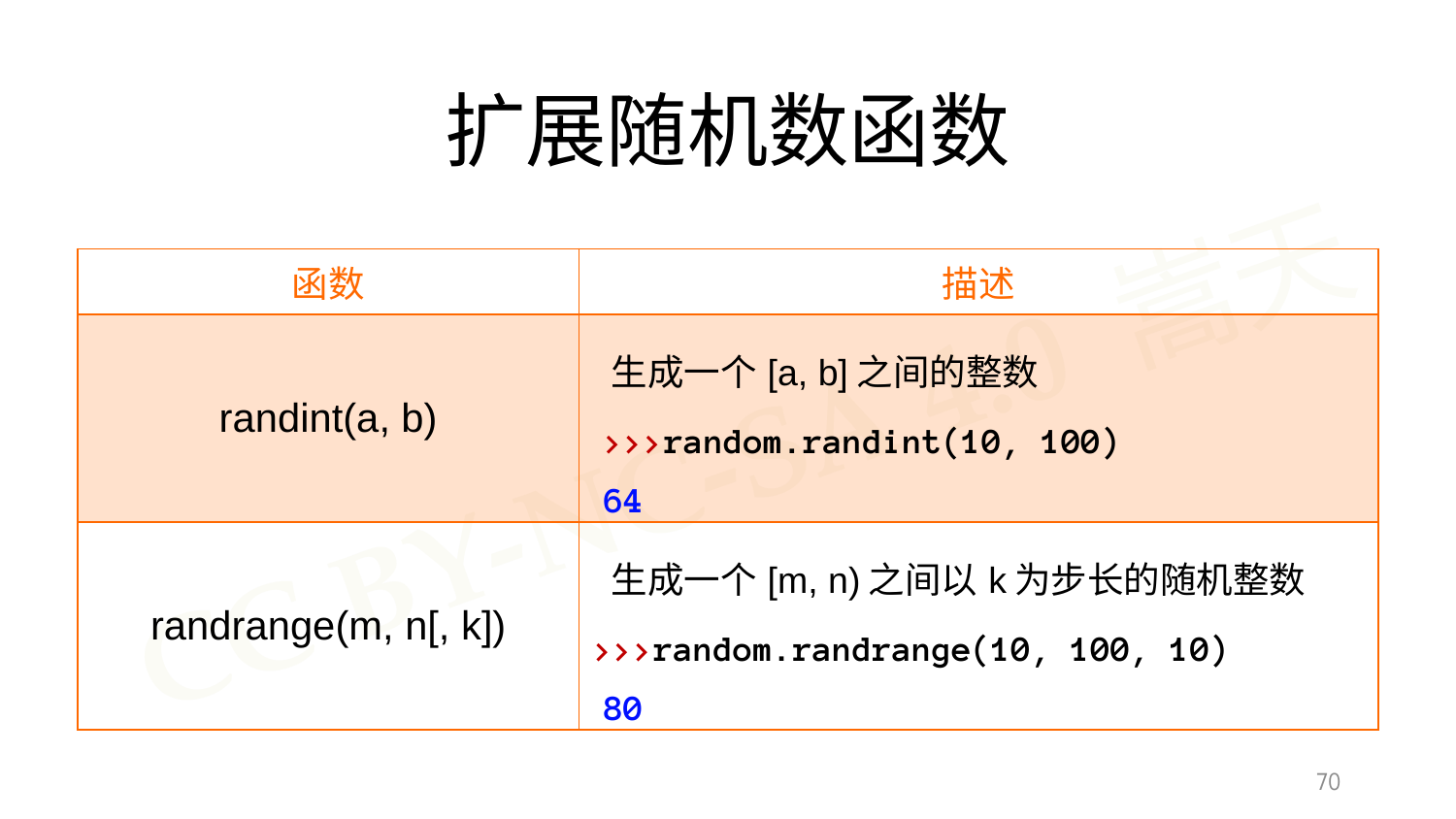

扩展随机数函数
| 函数 | 描述 |
| --- | --- |
| randint(a, b) | 生成一个[a, b]之间的整数 >>>random.randint(10, 100) 64 |
| randrange(m, n[, k]) | 生成一个[m, n)之间以k为步长的随机整数 >>>random.randrange(10, 100, 10) 80 |
70